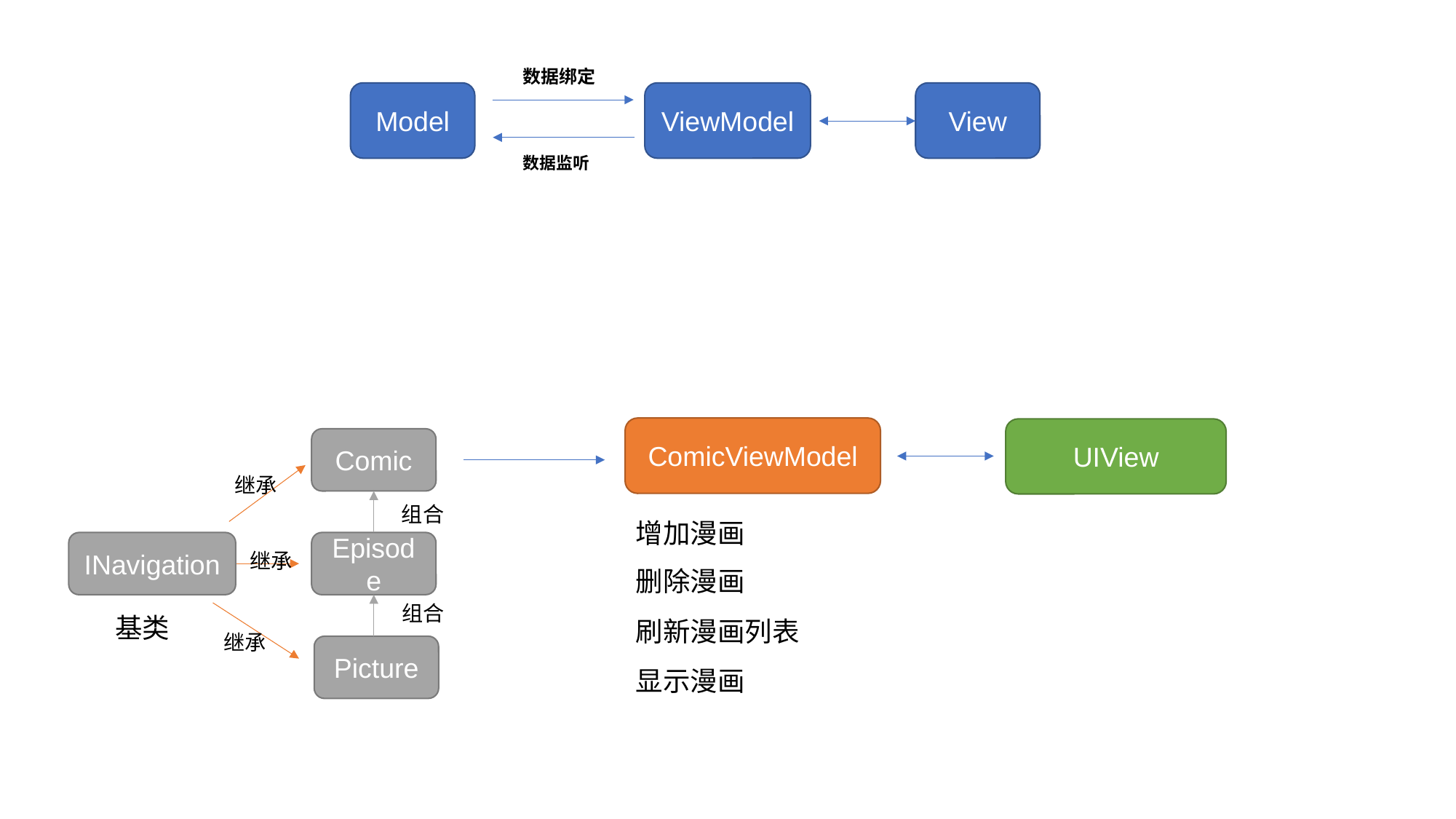

数据绑定
Model
ViewModel
View
数据监听
ComicViewModel
UIView
Comic
继承
组合
增加漫画
INavigation
Episode
继承
删除漫画
组合
基类
刷新漫画列表
继承
Picture
显示漫画